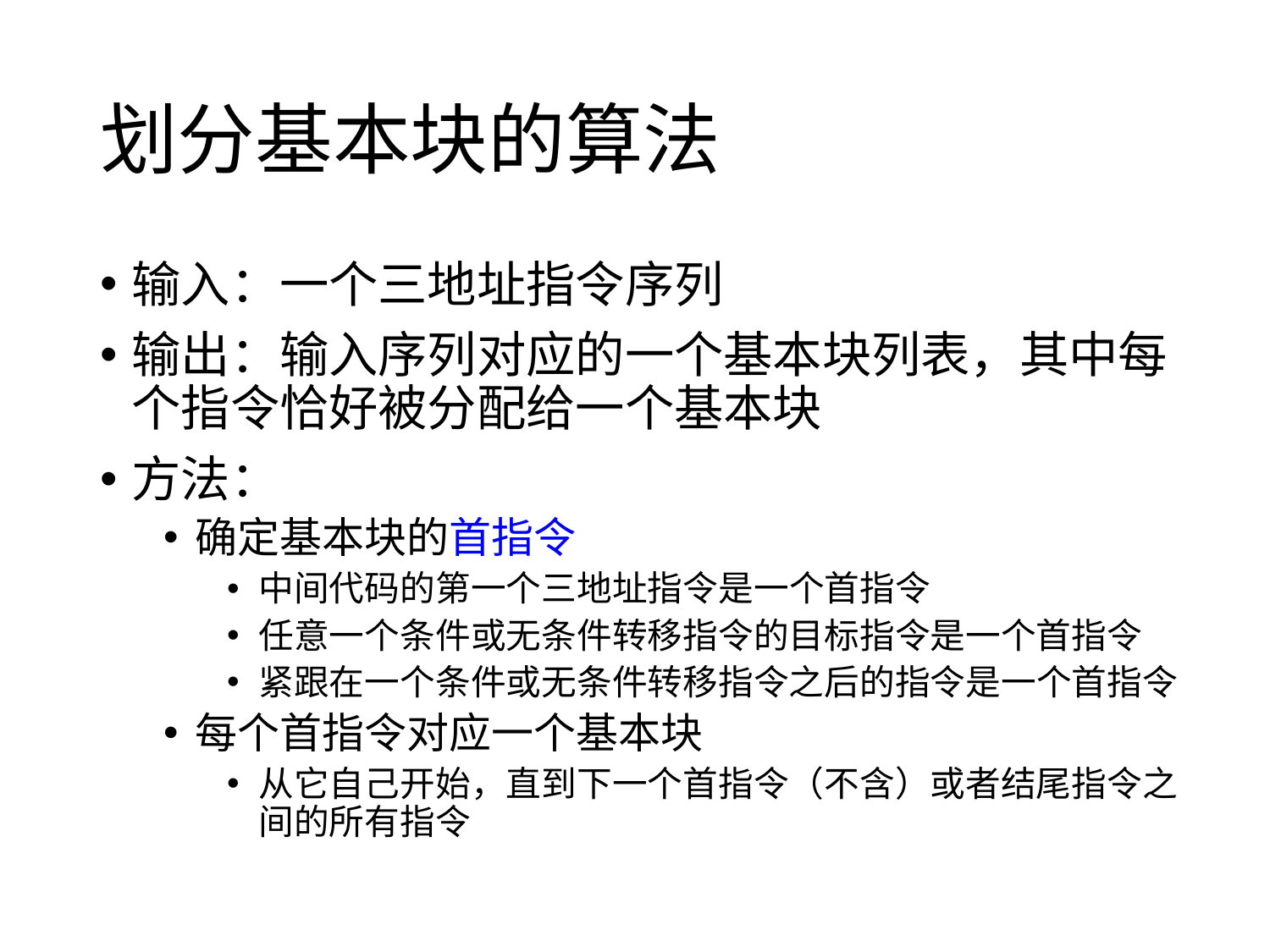

# 划分基本块的算法
输入：一个三地址指令序列
输出：输入序列对应的一个基本块列表，其中每个指令恰好被分配给一个基本块
方法：
确定基本块的首指令
中间代码的第一个三地址指令是一个首指令
任意一个条件或无条件转移指令的目标指令是一个首指令
紧跟在一个条件或无条件转移指令之后的指令是一个首指令
每个首指令对应一个基本块
从它自己开始，直到下一个首指令（不含）或者结尾指令之间的所有指令